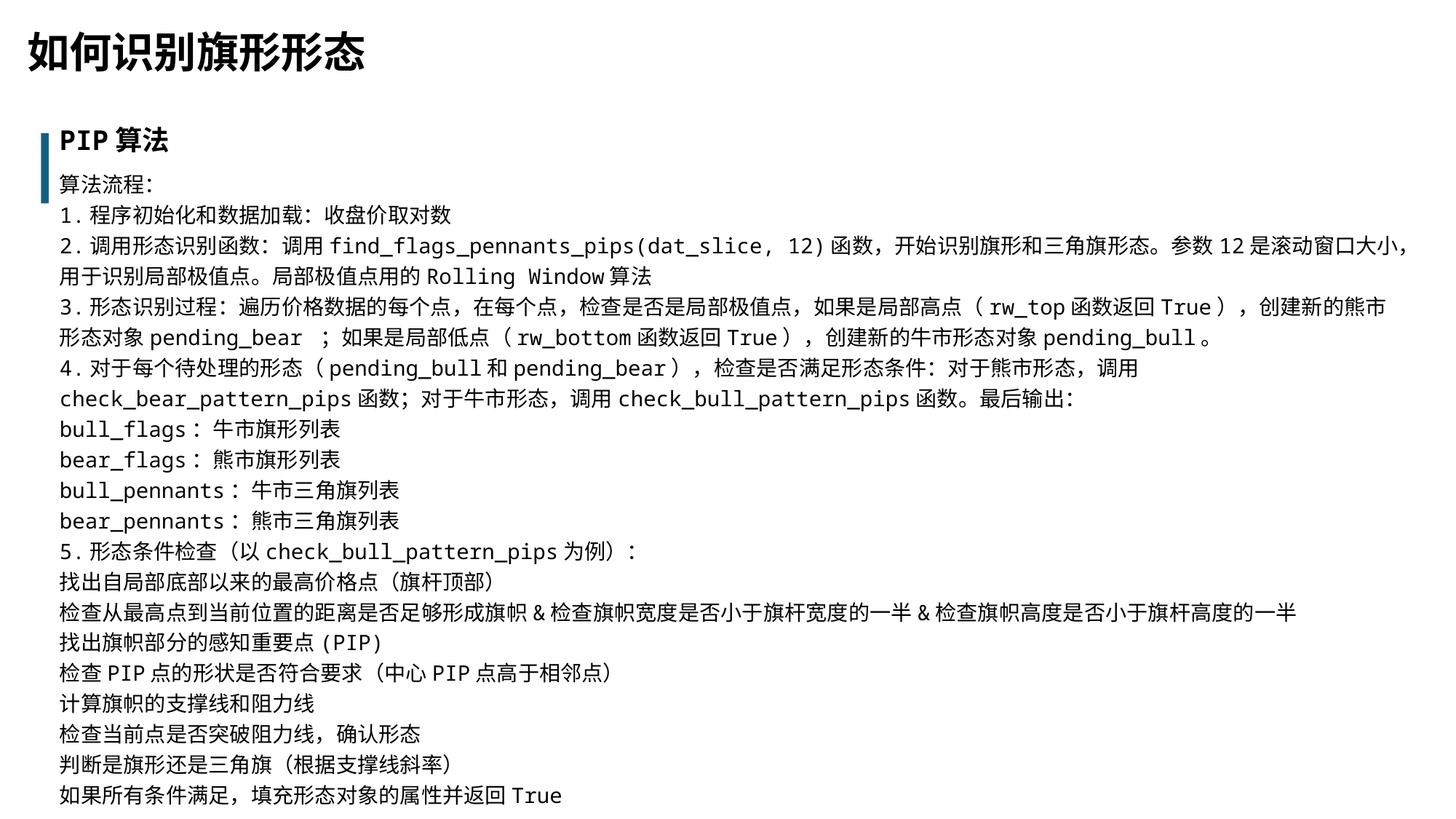

如何识别旗形形态
PIP算法

算法流程：
1.程序初始化和数据加载：收盘价取对数
2.调用形态识别函数：调用find_flags_pennants_pips(dat_slice, 12)函数，开始识别旗形和三角旗形态。参数12是滚动窗口大小，用于识别局部极值点。局部极值点用的Rolling Window算法
3.形态识别过程：遍历价格数据的每个点，在每个点，检查是否是局部极值点，如果是局部高点（rw_top函数返回True），创建新的熊市形态对象pending_bear ；如果是局部低点（rw_bottom函数返回True），创建新的牛市形态对象pending_bull。
4.对于每个待处理的形态（pending_bull和pending_bear），检查是否满足形态条件：对于熊市形态，调用check_bear_pattern_pips函数；对于牛市形态，调用check_bull_pattern_pips函数。最后输出：
bull_flags：牛市旗形列表
bear_flags：熊市旗形列表
bull_pennants：牛市三角旗列表
bear_pennants：熊市三角旗列表
5.形态条件检查（以check_bull_pattern_pips为例）：
找出自局部底部以来的最高价格点（旗杆顶部）
检查从最高点到当前位置的距离是否足够形成旗帜&检查旗帜宽度是否小于旗杆宽度的一半&检查旗帜高度是否小于旗杆高度的一半
找出旗帜部分的感知重要点(PIP)
检查PIP点的形状是否符合要求（中心PIP点高于相邻点）
计算旗帜的支撑线和阻力线
检查当前点是否突破阻力线，确认形态
判断是旗形还是三角旗（根据支撑线斜率）
如果所有条件满足，填充形态对象的属性并返回True